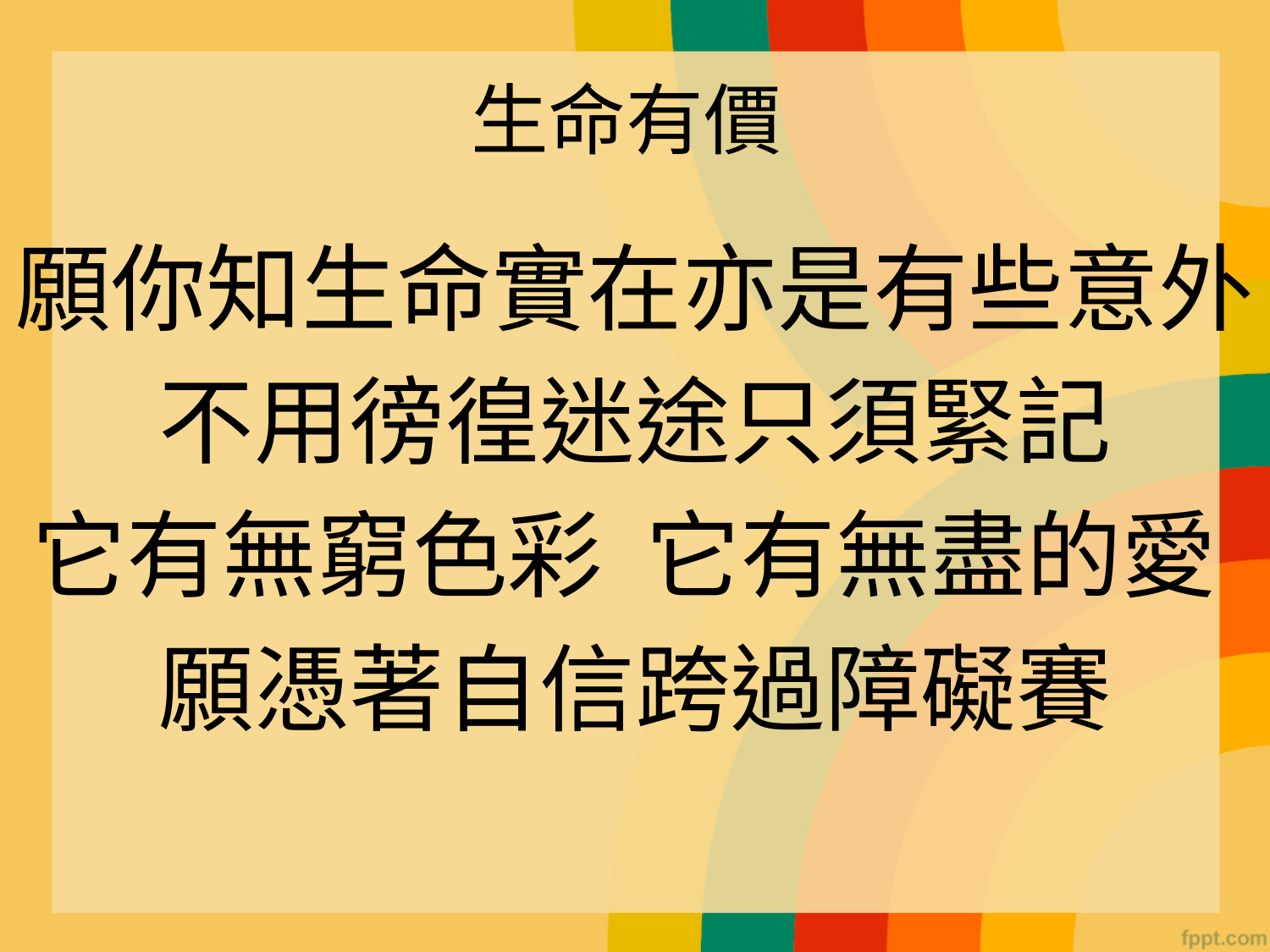

# 生命有價
願你知生命實在亦是有些意外
不用徬徨迷途只須緊記
它有無窮色彩  它有無盡的愛
願憑著自信跨過障礙賽